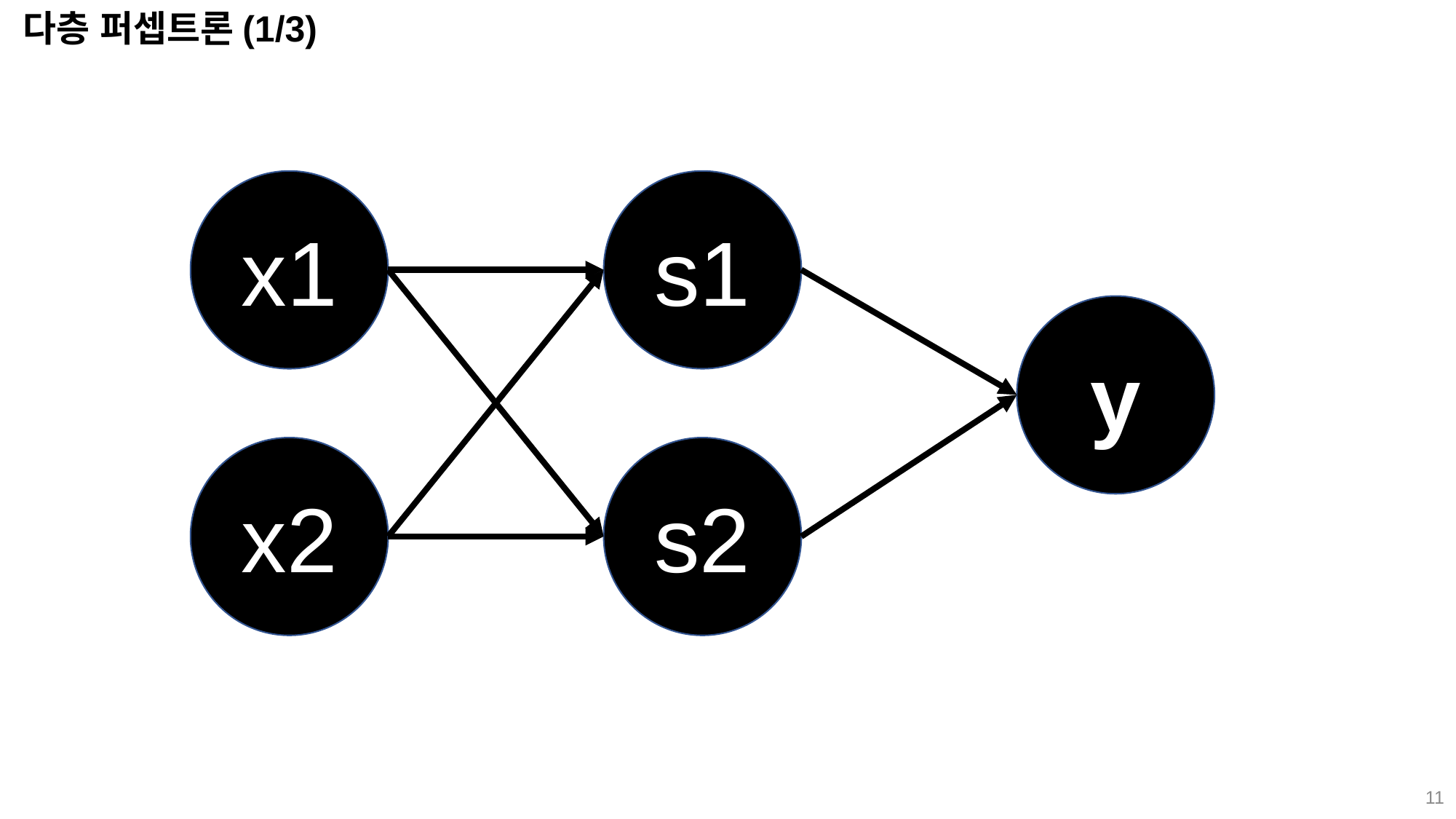

다층 퍼셉트론(1/3)
x1
s1
y
x2
s2
11